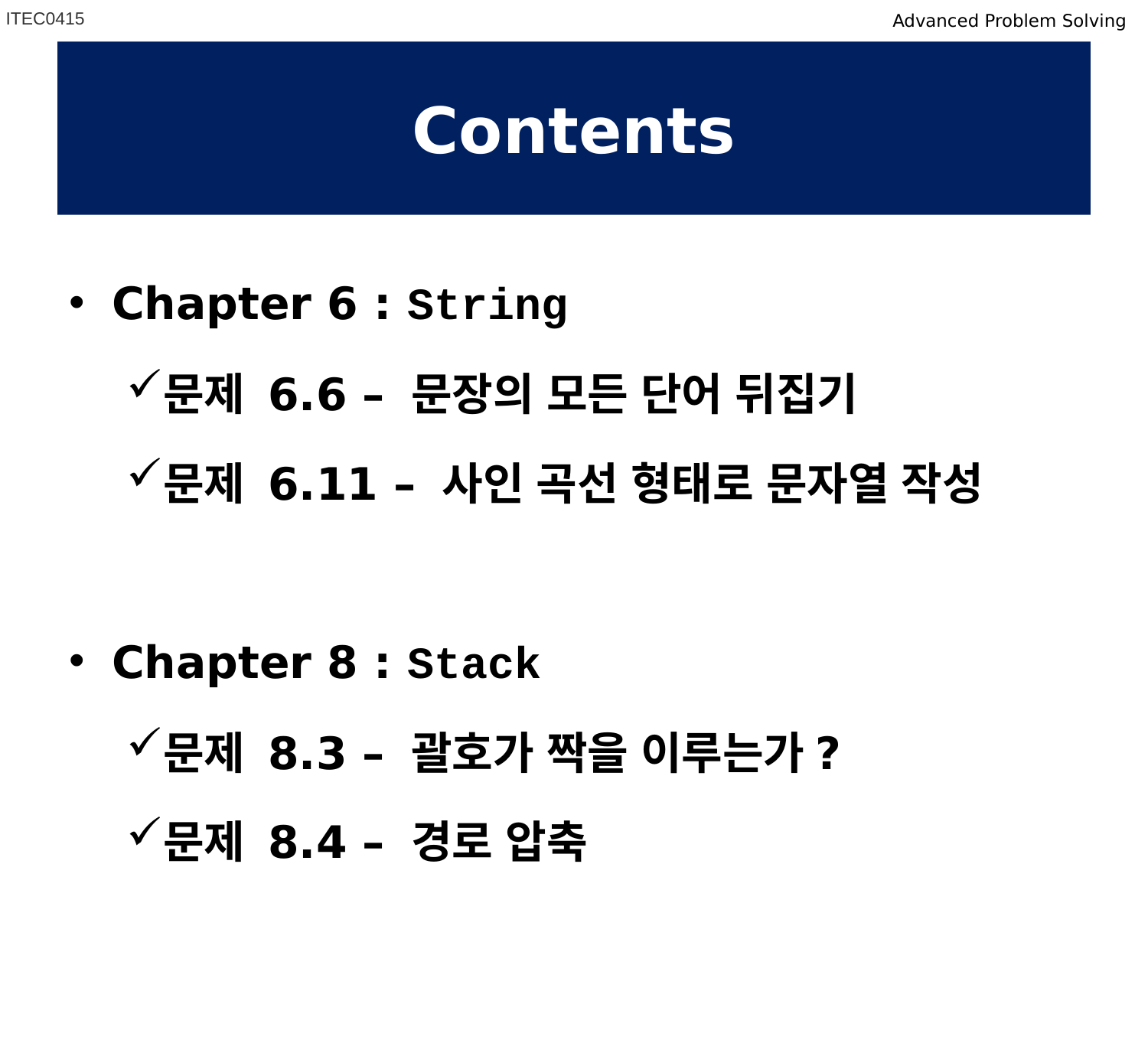

ITEC0415
Advanced Problem Solving
# Contents
Chapter 6 : String
문제 6.6 – 문장의 모든 단어 뒤집기
문제 6.11 – 사인 곡선 형태로 문자열 작성

Chapter 8 : Stack
문제 8.3 – 괄호가 짝을 이루는가?
문제 8.4 – 경로 압축